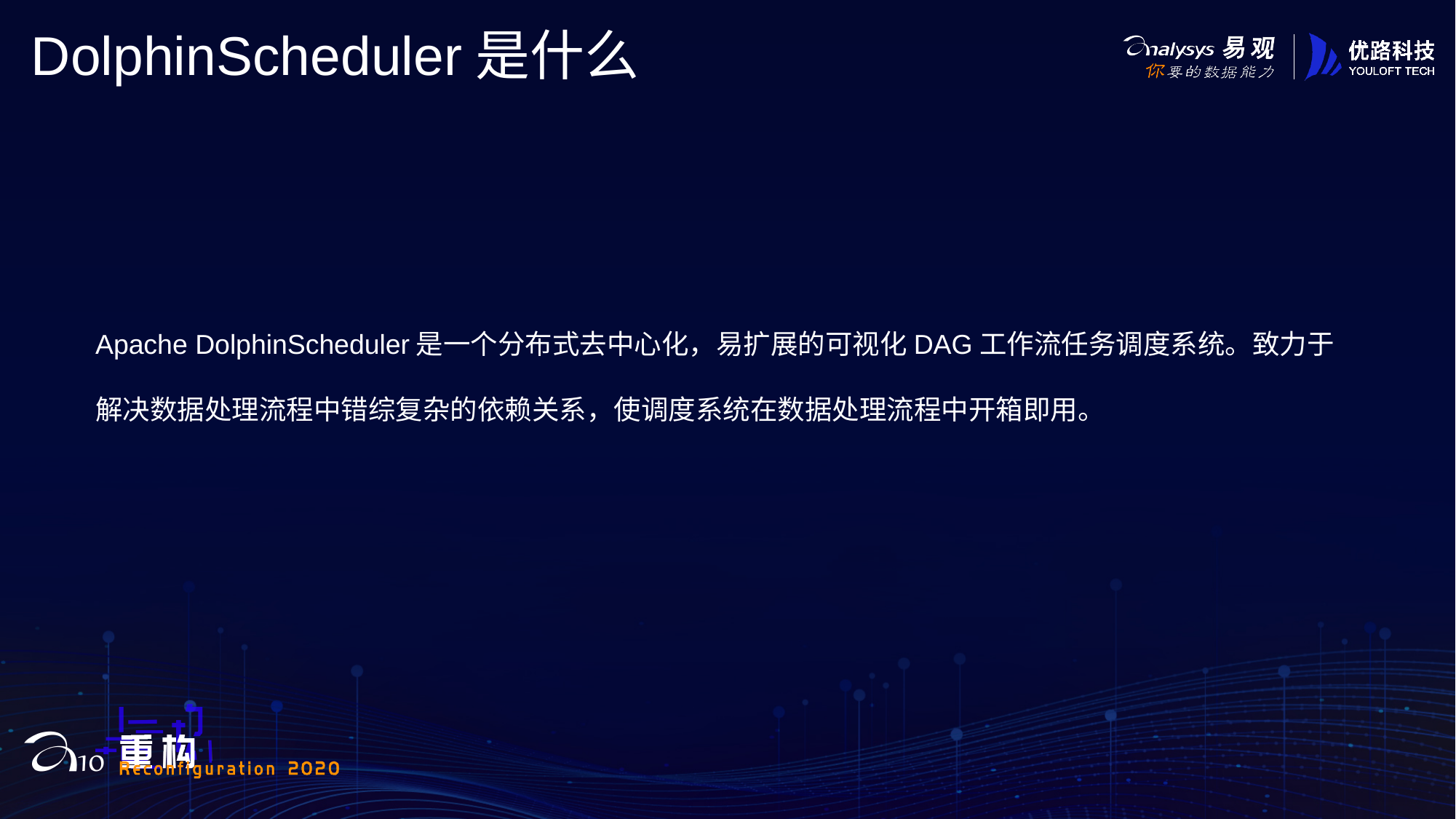

# DolphinScheduler是什么
Apache DolphinScheduler是一个分布式去中心化，易扩展的可视化DAG工作流任务调度系统。致力于解决数据处理流程中错综复杂的依赖关系，使调度系统在数据处理流程中开箱即用。